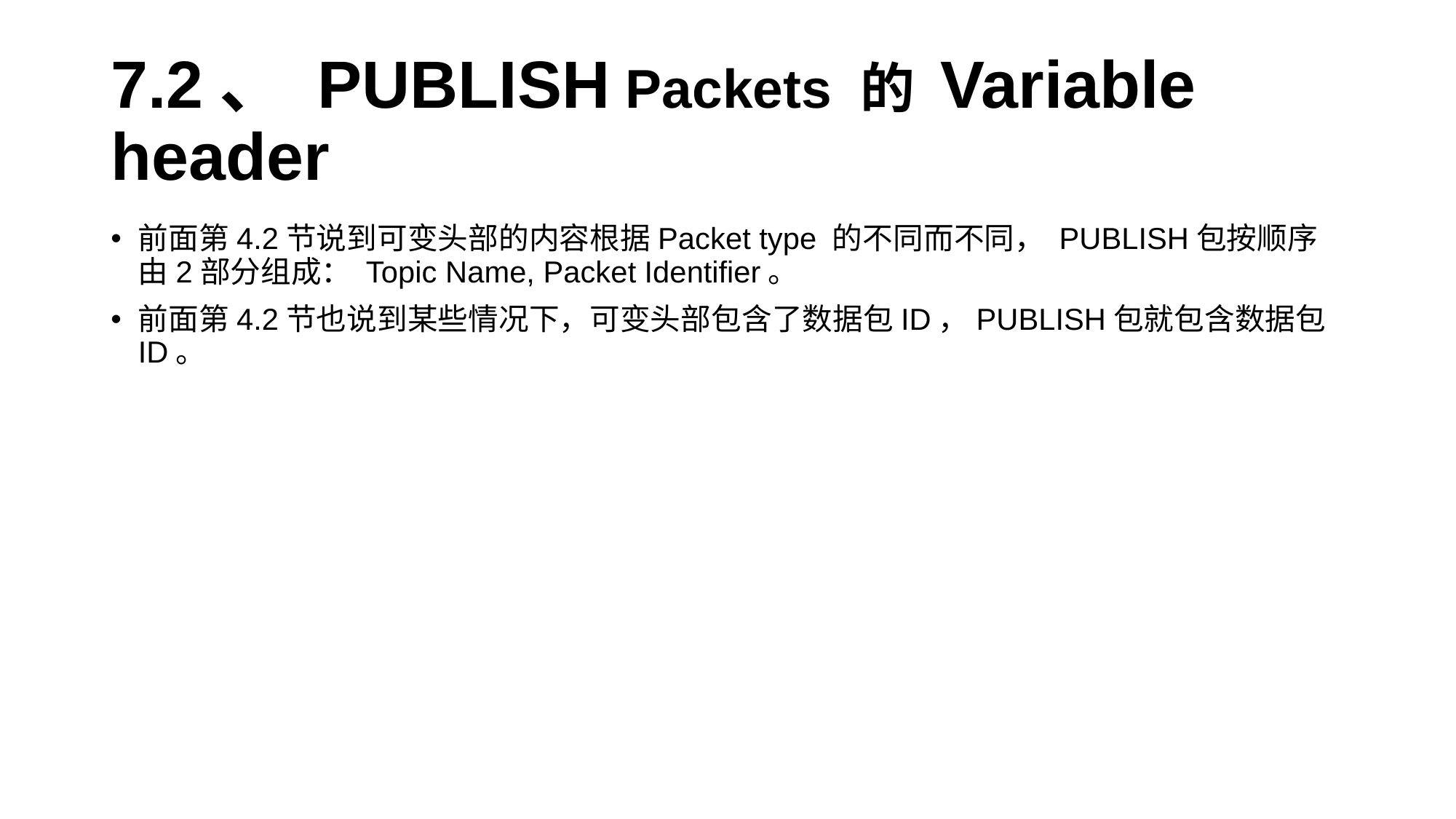

# 7.2、 PUBLISH Packets 的 Variable header
前面第4.2节说到可变头部的内容根据Packet type 的不同而不同， PUBLISH包按顺序由2部分组成： Topic Name, Packet Identifier。
前面第4.2节也说到某些情况下，可变头部包含了数据包ID，PUBLISH包就包含数据包ID。